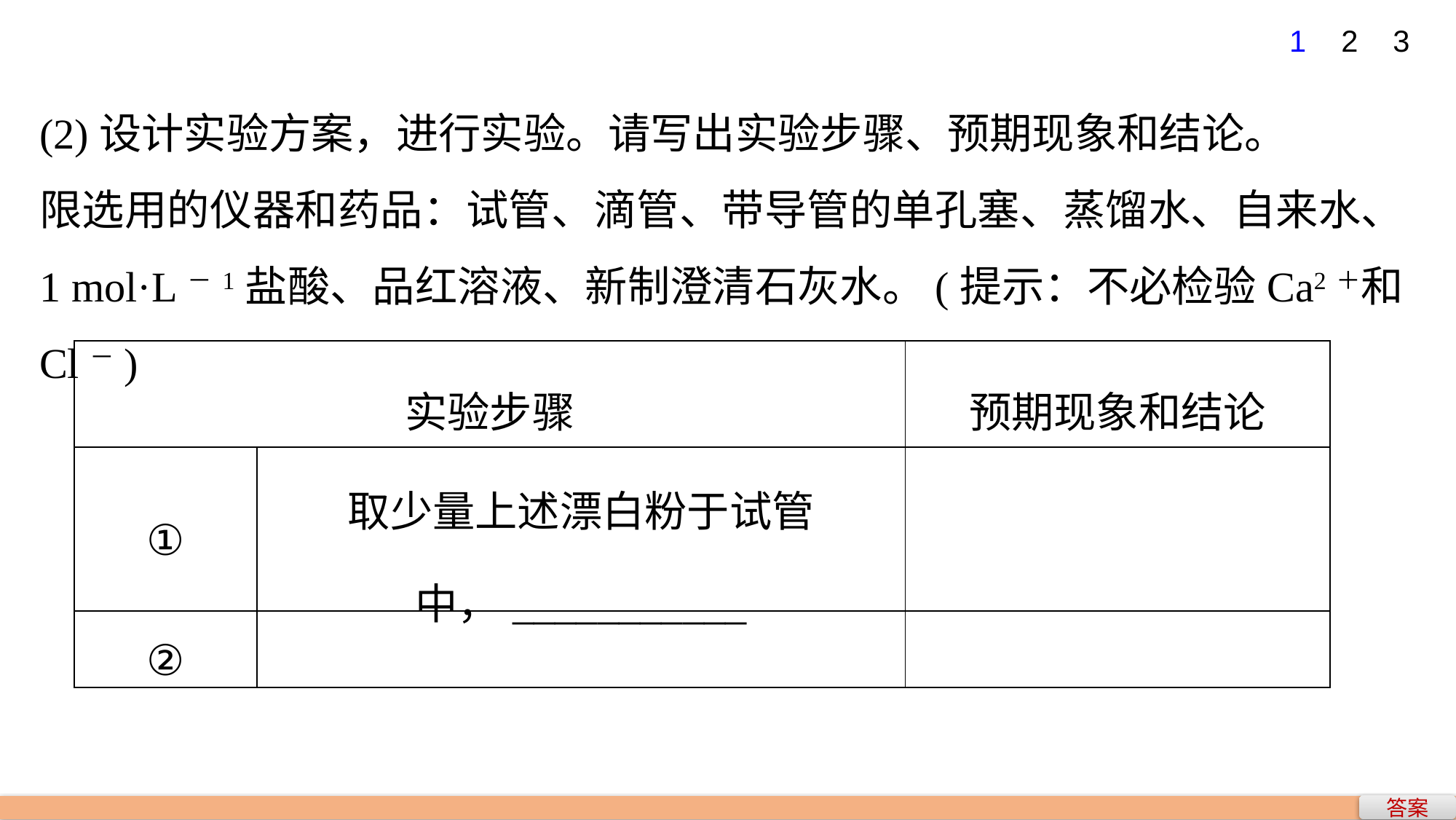

1
2
3
(2)设计实验方案，进行实验。请写出实验步骤、预期现象和结论。
限选用的仪器和药品：试管、滴管、带导管的单孔塞、蒸馏水、自来水、1 mol·L－1盐酸、品红溶液、新制澄清石灰水。(提示：不必检验Ca2＋和Cl－)
| 实验步骤 |  | 预期现象和结论 |
| --- | --- | --- |
| ① | 取少量上述漂白粉于试管中，\_\_\_\_\_\_\_\_\_\_\_ |  |
| ② |  |  |
答案